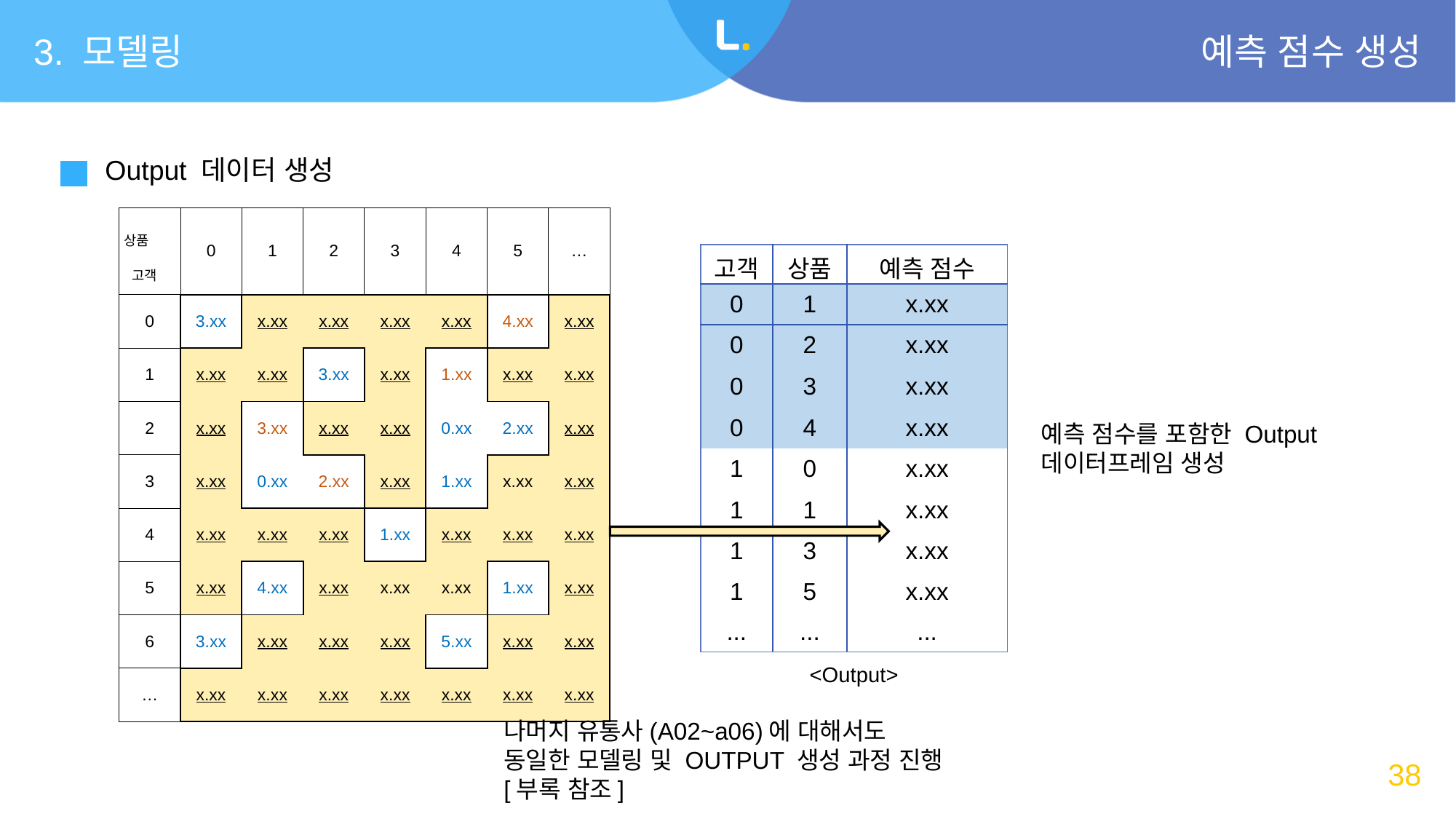

3. 모델링
예측 점수 생성
Output 데이터 생성

| 상품 고객 | 0 | 1 | 2 | 3 | 4 | 5 | … |
| --- | --- | --- | --- | --- | --- | --- | --- |
| 0 | 3.xx | x.xx | x.xx | x.xx | x.xx | 4.xx | x.xx |
| 1 | x.xx | x.xx | 3.xx | x.xx | 1.xx | x.xx | x.xx |
| 2 | x.xx | 3.xx | x.xx | x.xx | 0.xx | 2.xx | x.xx |
| 3 | x.xx | 0.xx | 2.xx | x.xx | 1.xx | x.xx | x.xx |
| 4 | x.xx | x.xx | x.xx | 1.xx | x.xx | x.xx | x.xx |
| 5 | x.xx | 4.xx | x.xx | x.xx | x.xx | 1.xx | x.xx |
| 6 | 3.xx | x.xx | x.xx | x.xx | 5.xx | x.xx | x.xx |
| … | x.xx | x.xx | x.xx | x.xx | x.xx | x.xx | x.xx |
| 고객 | 상품 | 예측 점수 |
| --- | --- | --- |
| 0 | 1 | x.xx |
| 0 | 2 | x.xx |
| 0 | 3 | x.xx |
| 0 | 4 | x.xx |
| 1 | 0 | x.xx |
| 1 | 1 | x.xx |
| 1 | 3 | x.xx |
| 1 | 5 | x.xx |
| ... | ... | ... |
예측 점수를 포함한 Output
데이터프레임 생성

<Output>
나머지 유통사(A02~a06)에 대해서도 동일한 모델링 및 OUTPUT 생성 과정 진행 [부록 참조]
38